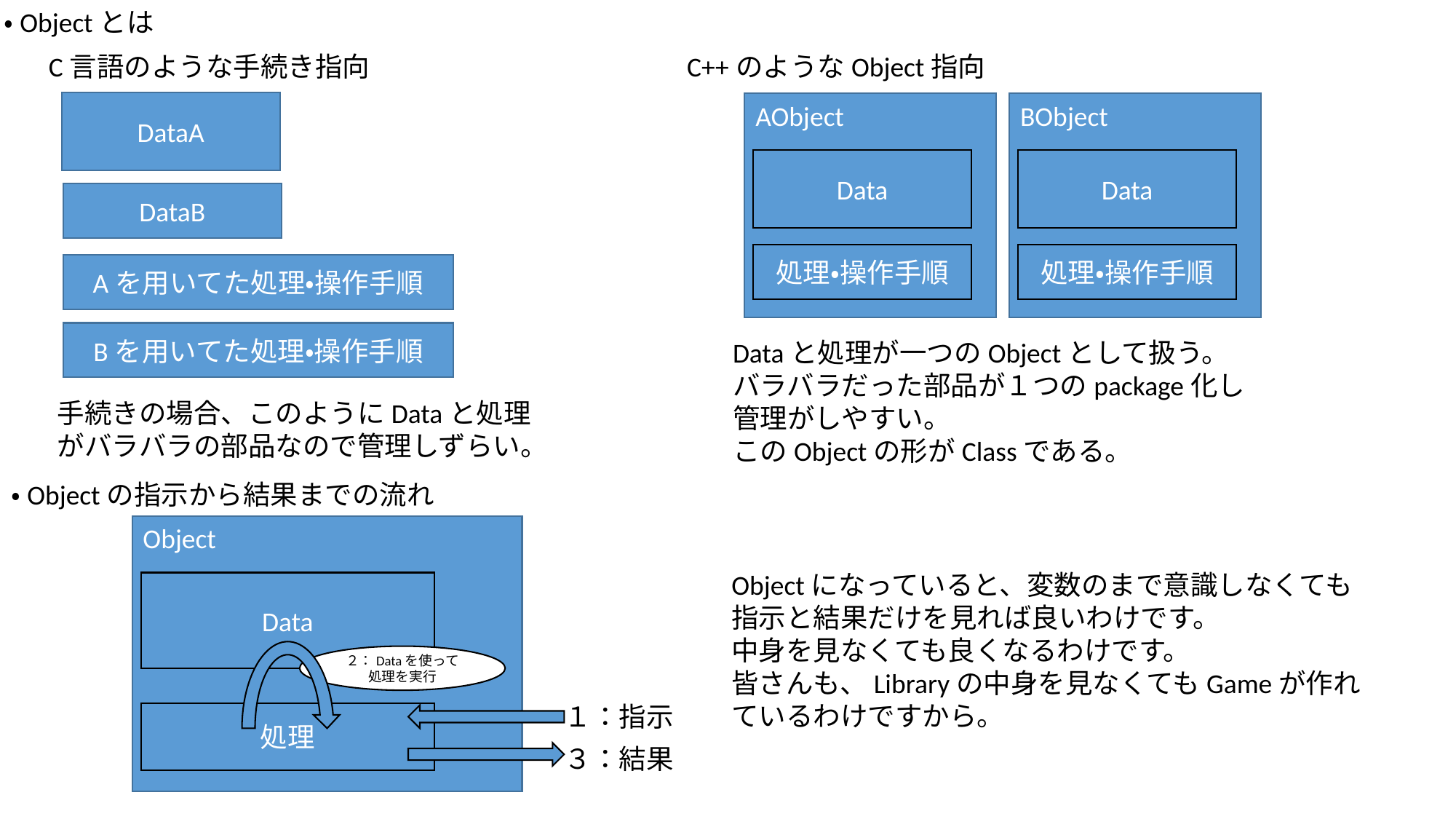

・Objectとは
C言語のような手続き指向
C++のようなObject指向
DataA

AObject

BObject
Data
Data
DataB
処理・操作手順
処理・操作手順
Aを用いてた処理・操作手順
Bを用いてた処理・操作手順
Dataと処理が一つのObjectとして扱う。
バラバラだった部品が１つのpackage化し
管理がしやすい。
このObjectの形がClassである。
手続きの場合、このようにDataと処理
がバラバラの部品なので管理しずらい。
・Objectの指示から結果までの流れ

Object
Objectになっていると、変数のまで意識しなくても
指示と結果だけを見れば良いわけです。
中身を見なくても良くなるわけです。
皆さんも、Libraryの中身を見なくてもGameが作れ
ているわけですから。
Data

２：Dataを使って処理を実行
１：指示
処理

３：結果